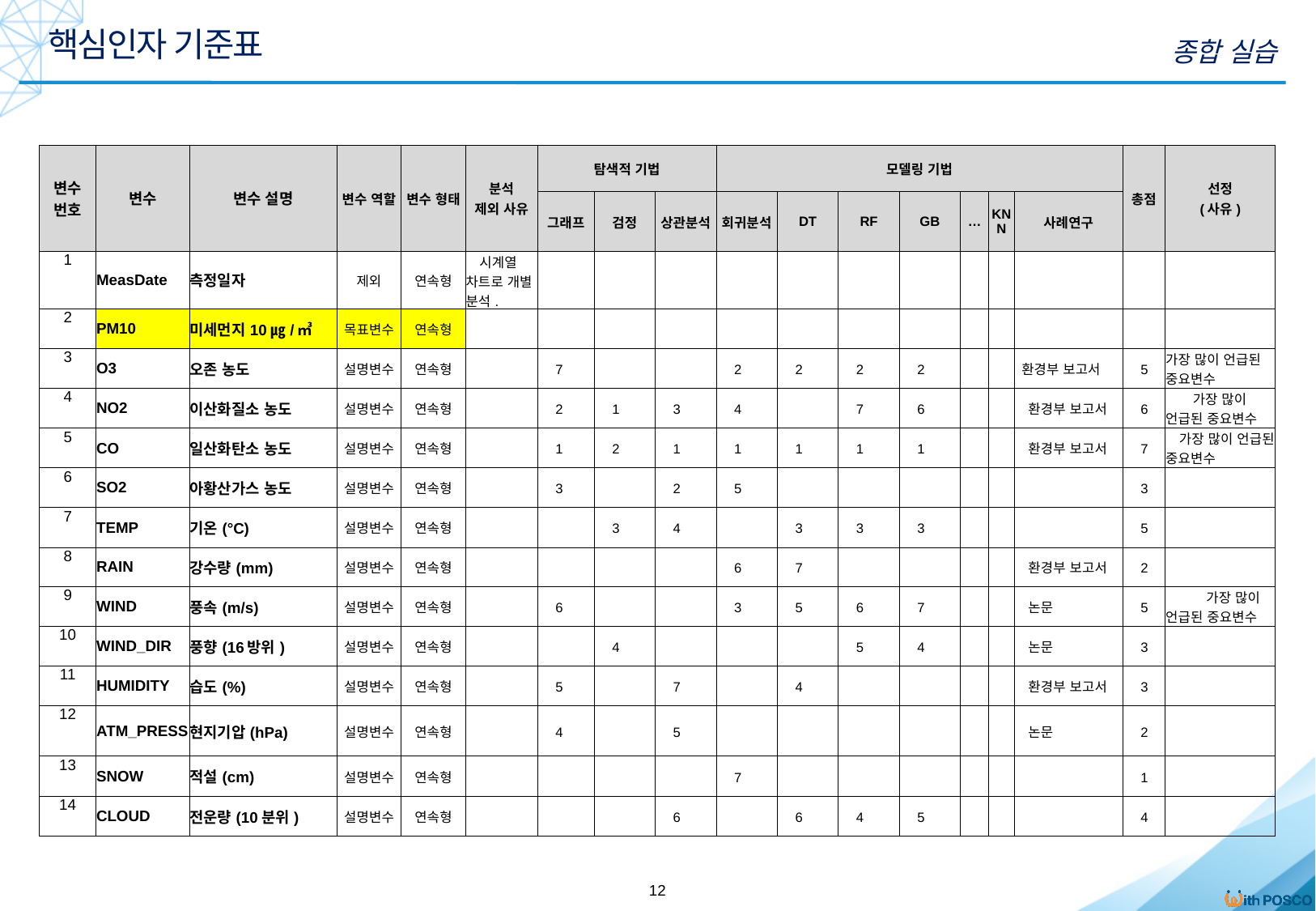

핵심인자 기준표
종합 실습
| 변수 번호 | 변수 | 변수 설명 | 변수 역할 | 변수 형태 | 분석 제외 사유 | 탐색적 기법 |  |  | 모델링 기법 |  |  |  |  |  |  | 총점 | 선정 (사유) |
| --- | --- | --- | --- | --- | --- | --- | --- | --- | --- | --- | --- | --- | --- | --- | --- | --- | --- |
|  |  |  |  |  |  | 그래프 | 검정 | 상관분석 | 회귀분석 | DT | RF | GB | … | KNN | 사례연구 |  |  |
| 1 | MeasDate | 측정일자 | 제외 | 연속형 | 시계열 차트로 개별 분석. |  |  |  |  |  |  |  |  |  |  |  |  |
| 2 | PM10 | 미세먼지10㎍/㎥ | 목표변수 | 연속형 |  |  |  |  |  |  |  |  |  |  |  |  |  |
| 3 | O3 | 오존 농도 | 설명변수 | 연속형 |  | 7 |  |  | 2 | 2 | 2 | 2 |  |  | 환경부 보고서 | 5 | 가장 많이 언급된 중요변수 |
| 4 | NO2 | 이산화질소 농도 | 설명변수 | 연속형 |  | 2 | 1 | 3 | 4 |  | 7 | 6 |  |  | 환경부 보고서 | 6 | 가장 많이 언급된 중요변수 |
| 5 | CO | 일산화탄소 농도 | 설명변수 | 연속형 |  | 1 | 2 | 1 | 1 | 1 | 1 | 1 |  |  | 환경부 보고서 | 7 | 가장 많이 언급된 중요변수 |
| 6 | SO2 | 아황산가스 농도 | 설명변수 | 연속형 |  | 3 |  | 2 | 5 |  |  |  |  |  |  | 3 |  |
| 7 | TEMP | 기온(°C) | 설명변수 | 연속형 |  |  | 3 | 4 |  | 3 | 3 | 3 |  |  |  | 5 |  |
| 8 | RAIN | 강수량(mm) | 설명변수 | 연속형 |  |  |  |  | 6 | 7 |  |  |  |  | 환경부 보고서 | 2 |  |
| 9 | WIND | 풍속(m/s) | 설명변수 | 연속형 |  | 6 |  |  | 3 | 5 | 6 | 7 |  |  | 논문 | 5 | 가장 많이 언급된 중요변수 |
| 10 | WIND\_DIR | 풍향(16방위) | 설명변수 | 연속형 |  |  | 4 |  |  |  | 5 | 4 |  |  | 논문 | 3 |  |
| 11 | HUMIDITY | 습도(%) | 설명변수 | 연속형 |  | 5 |  | 7 |  | 4 |  |  |  |  | 환경부 보고서 | 3 |  |
| 12 | ATM\_PRESS | 현지기압(hPa) | 설명변수 | 연속형 |  | 4 |  | 5 |  |  |  |  |  |  | 논문 | 2 |  |
| 13 | SNOW | 적설(cm) | 설명변수 | 연속형 |  |  |  |  | 7 |  |  |  |  |  |  | 1 |  |
| 14 | CLOUD | 전운량(10분위) | 설명변수 | 연속형 |  |  |  | 6 |  | 6 | 4 | 5 |  |  |  | 4 |  |